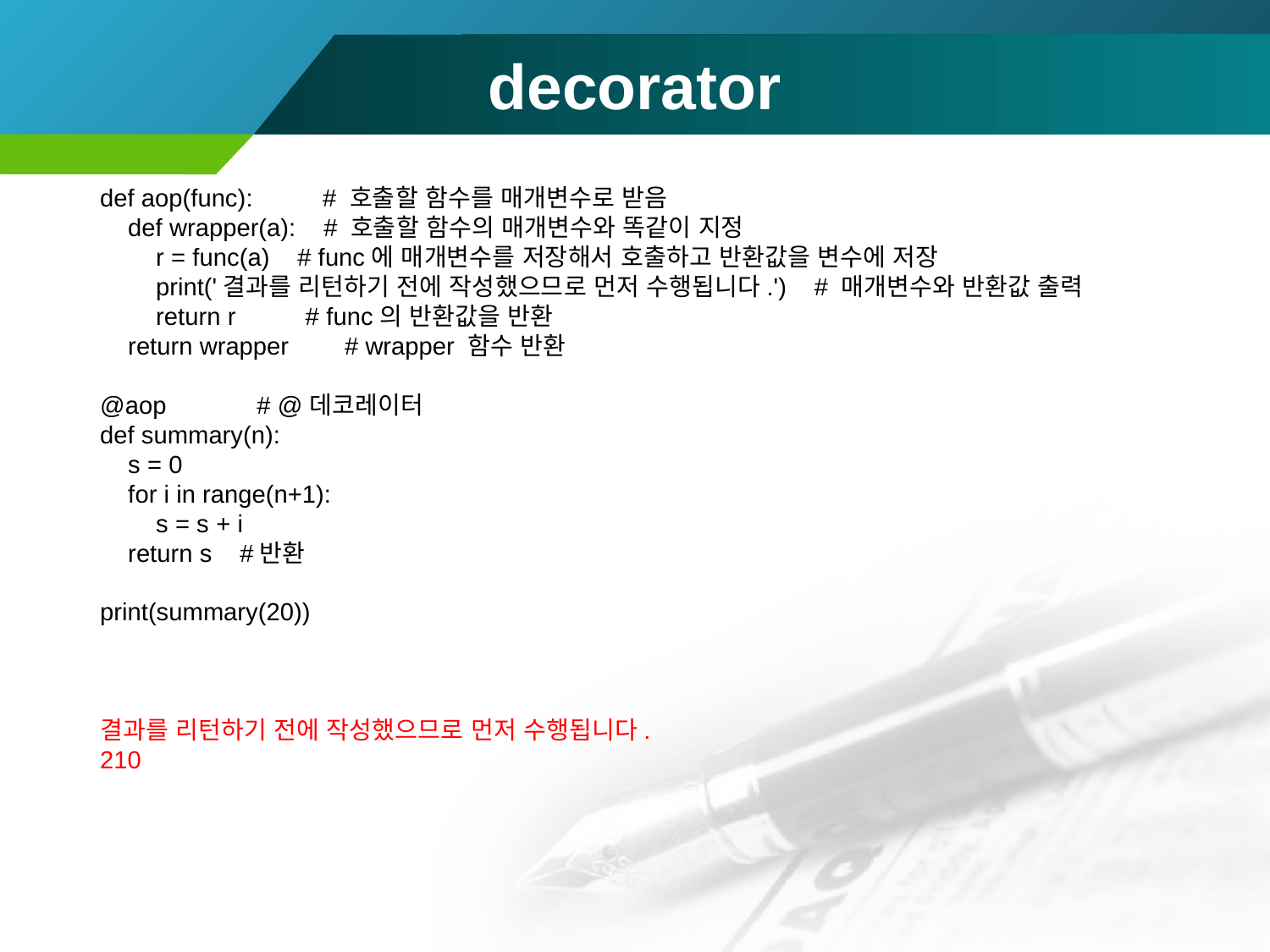

# decorator
def aop(func):          # 호출할 함수를 매개변수로 받음
    def wrapper(a):    # 호출할 함수의 매개변수와 똑같이 지정
        r = func(a)    # func에 매개변수를 저장해서 호출하고 반환값을 변수에 저장
        print('결과를 리턴하기 전에 작성했으므로 먼저 수행됩니다.')    # 매개변수와 반환값 출력
        return r          # func의 반환값을 반환
    return wrapper        # wrapper 함수 반환

@aop             # @데코레이터
def summary(n):
    s = 0
    for i in range(n+1):
        s = s + i
    return s    #반환

print(summary(20))

결과를 리턴하기 전에 작성했으므로 먼저 수행됩니다.
210